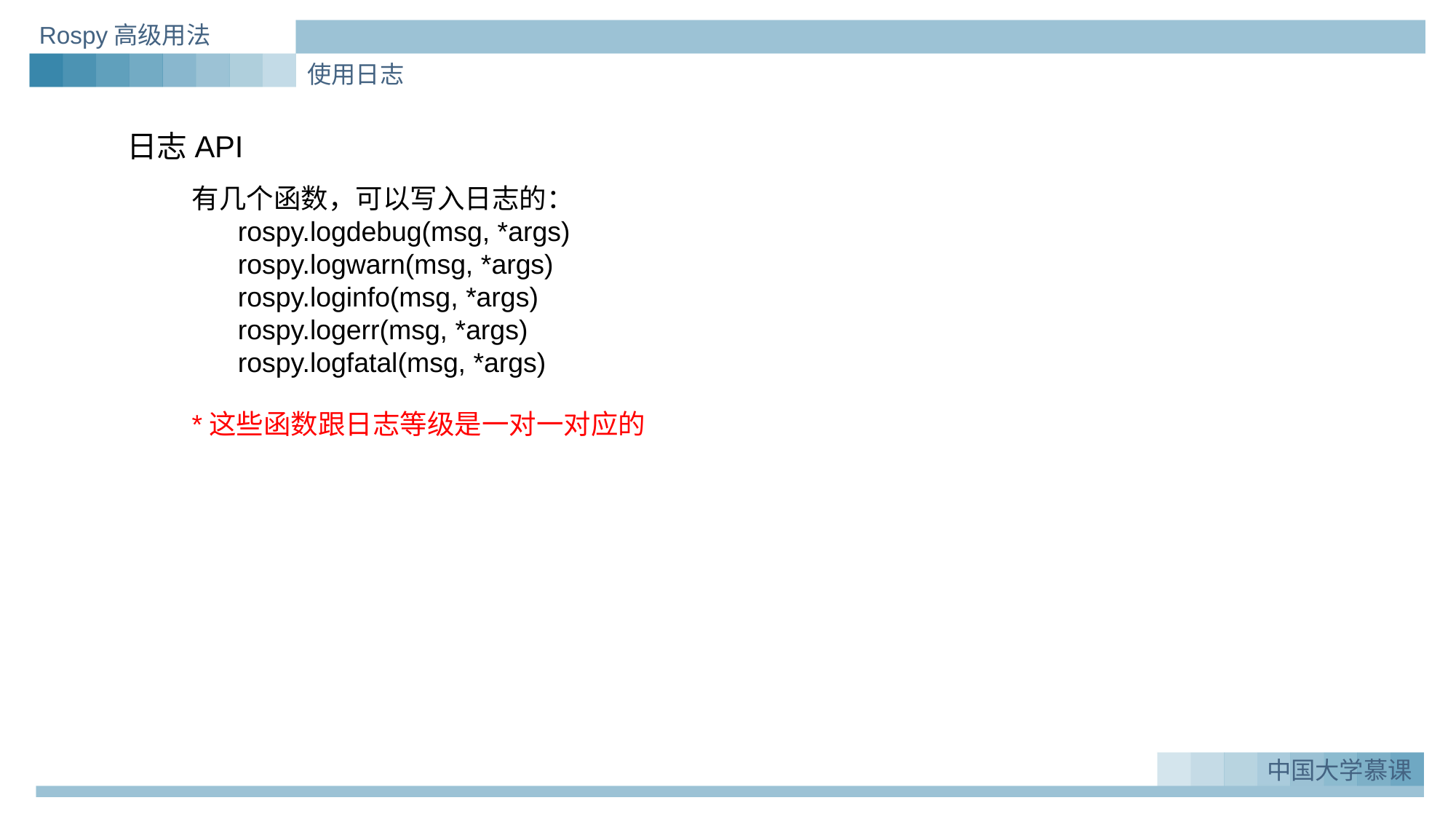

Rospy高级用法
使用日志
日志API
有几个函数，可以写入日志的：
      rospy.logdebug(msg, *args)
      rospy.logwarn(msg, *args)
      rospy.loginfo(msg, *args)
      rospy.logerr(msg, *args)
      rospy.logfatal(msg, *args)

*这些函数跟日志等级是一对一对应的

中国大学慕课